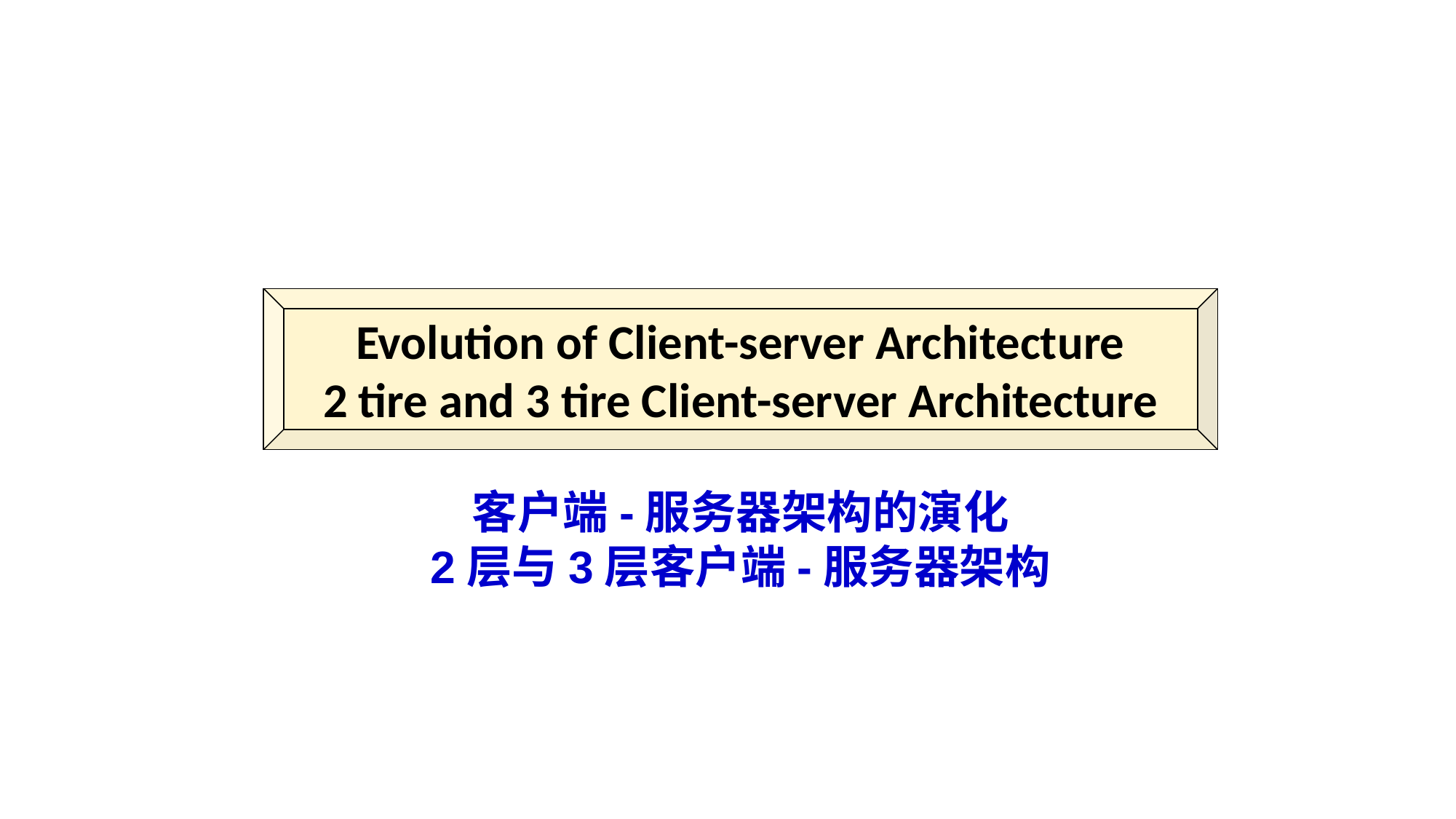

#
Evolution of Client-server Architecture
2 tire and 3 tire Client-server Architecture
客户端-服务器架构的演化
2层与3层客户端-服务器架构